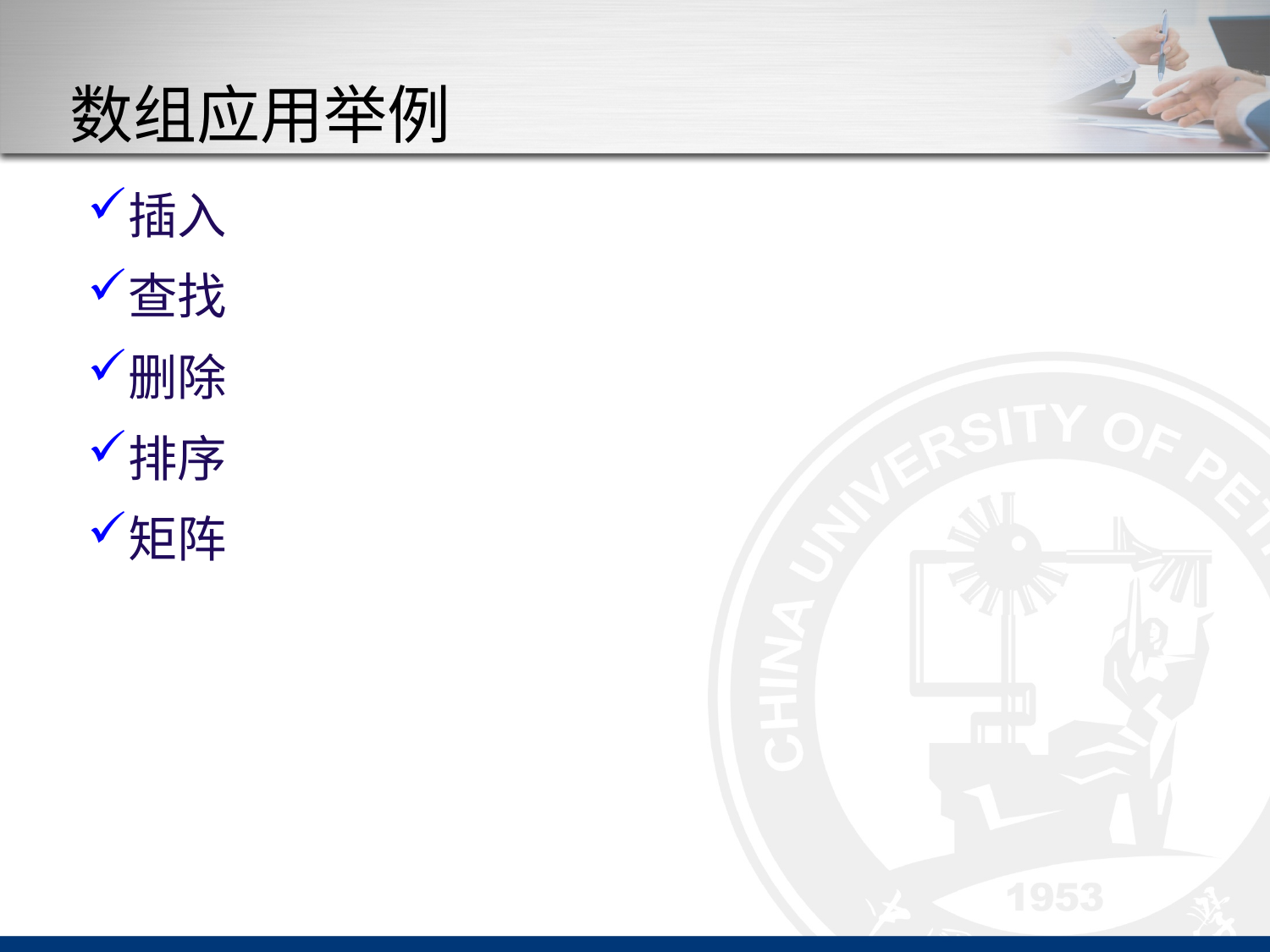

# 数组应用举例
插入
查找
删除
排序
矩阵